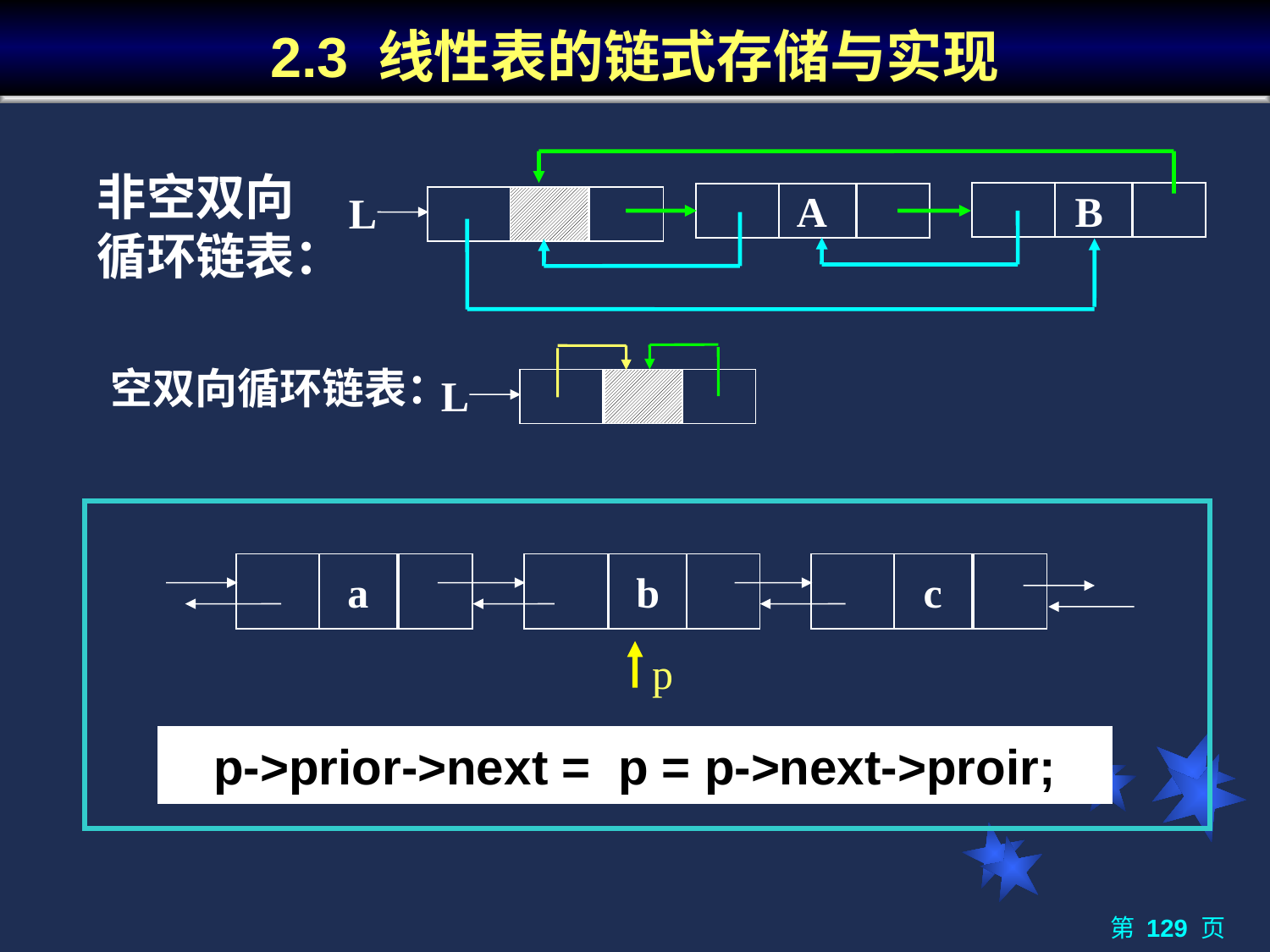

# 2.3 线性表的链式存储与实现

非空双向循环链表：
B
A
L

空双向循环链表：
L

a

b

c

p

p->prior->next =  p = p->next->proir;
第 129 页